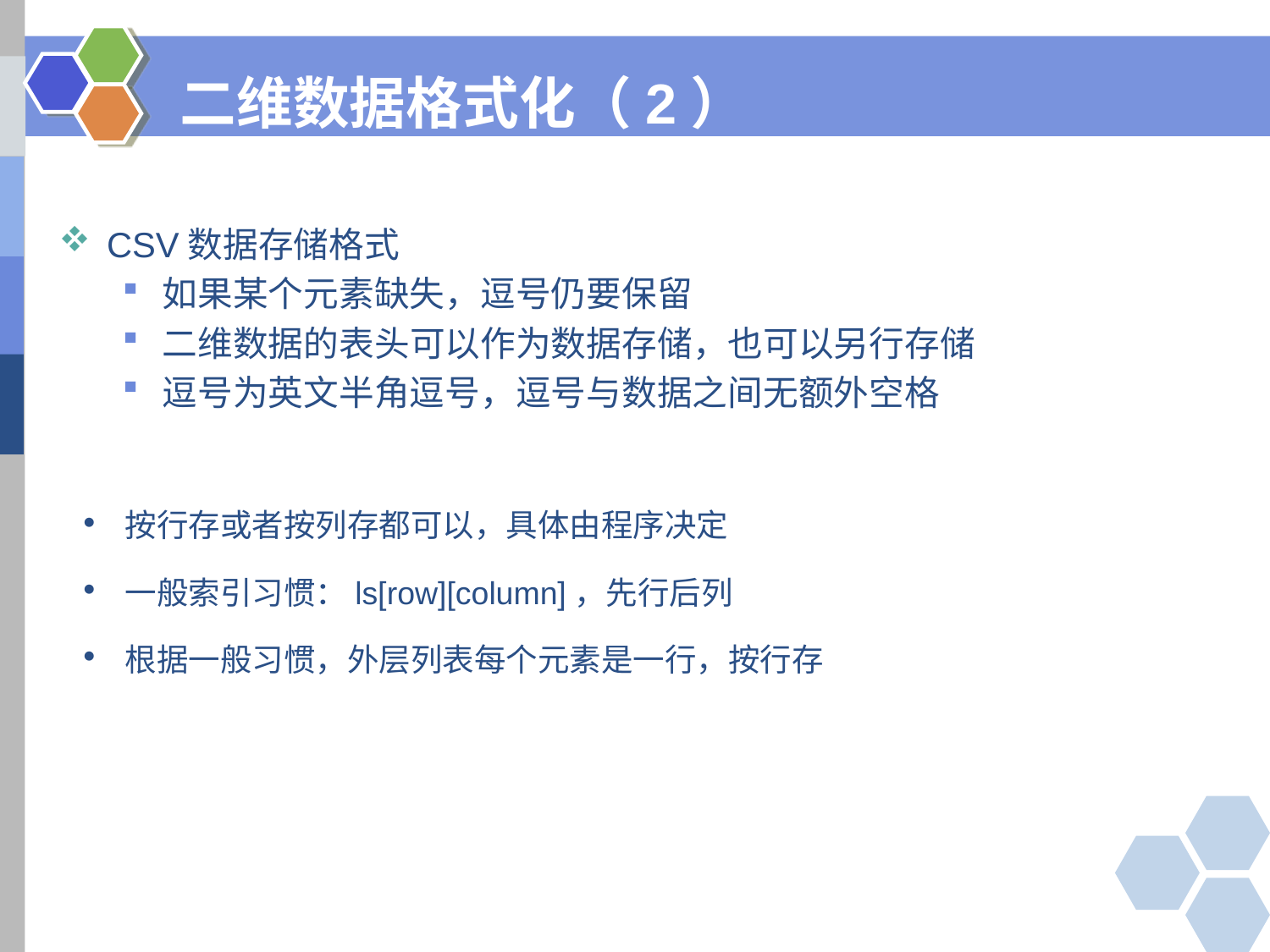

# 二维数据格式化（2）
CSV数据存储格式
如果某个元素缺失，逗号仍要保留
二维数据的表头可以作为数据存储，也可以另行存储
逗号为英文半角逗号，逗号与数据之间无额外空格

按行存或者按列存都可以，具体由程序决定
一般索引习惯：ls[row][column]，先行后列
根据一般习惯，外层列表每个元素是一行，按行存